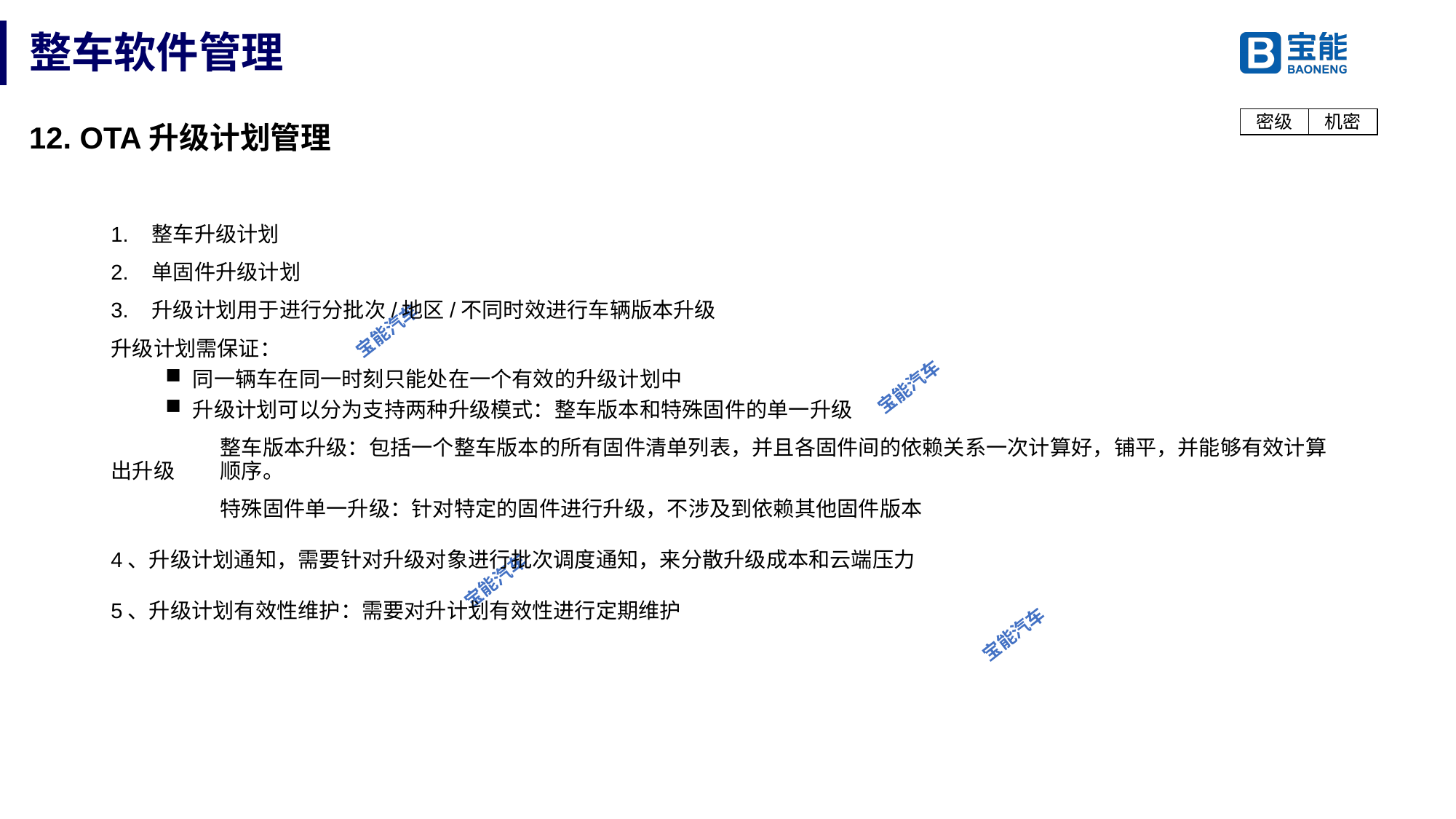

# 整车软件管理
12. OTA升级计划管理
整车升级计划
单固件升级计划
升级计划用于进行分批次/地区/不同时效进行车辆版本升级
升级计划需保证：
同一辆车在同一时刻只能处在一个有效的升级计划中
升级计划可以分为支持两种升级模式：整车版本和特殊固件的单一升级
	整车版本升级：包括一个整车版本的所有固件清单列表，并且各固件间的依赖关系一次计算好，铺平，并能够有效计算出升级	顺序。
	特殊固件单一升级：针对特定的固件进行升级，不涉及到依赖其他固件版本
4、升级计划通知，需要针对升级对象进行批次调度通知，来分散升级成本和云端压力
5、升级计划有效性维护：需要对升计划有效性进行定期维护

18